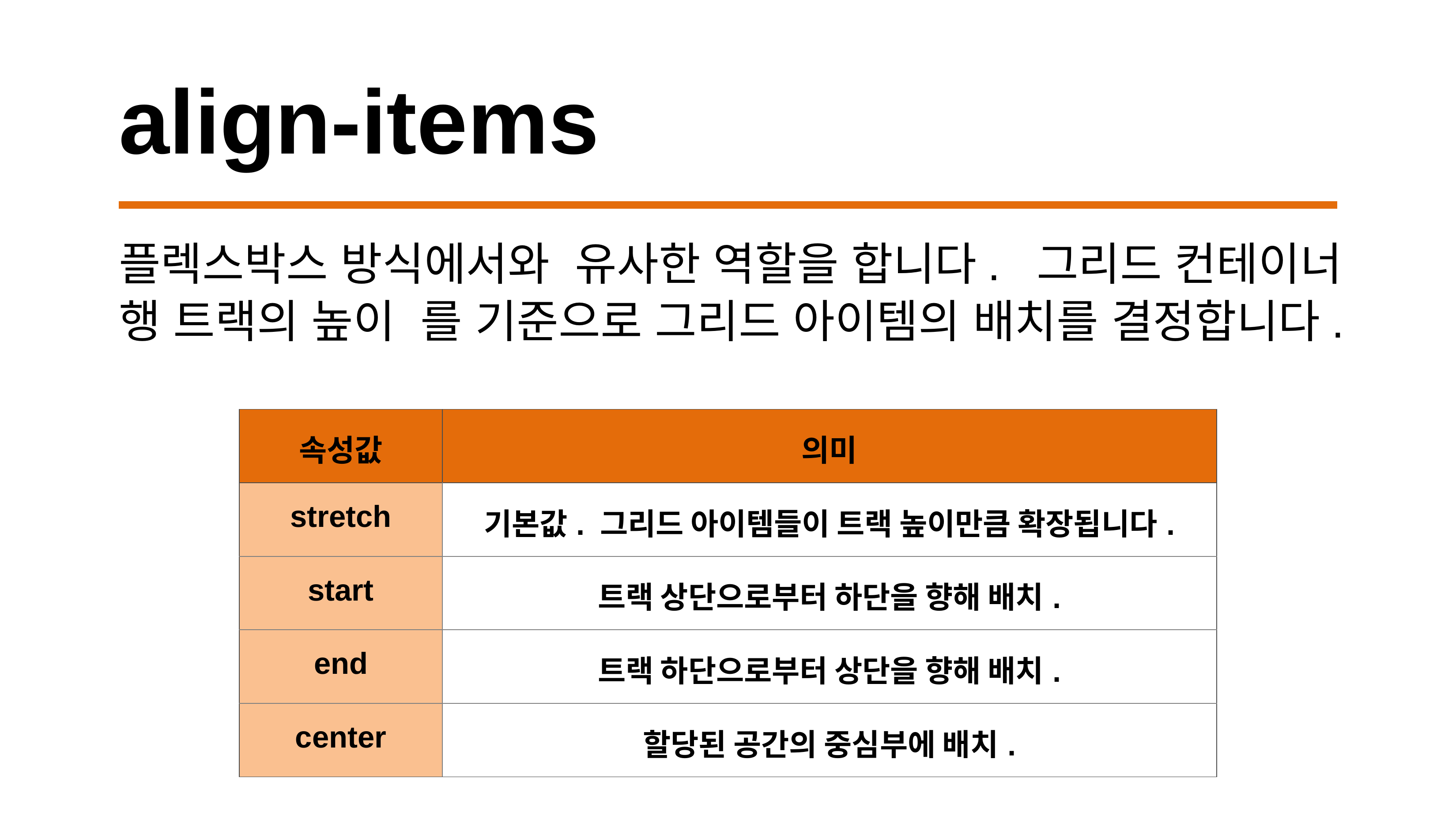

# align-items

플렉스박스 방식에서와  유사한 역할을 합니다.  그리드 컨테이너 행 트랙의 높이  를 기준으로 그리드 아이템의 배치를 결정합니다.
| 속성값 | 의미 |
| --- | --- |
| stretch | 기본값. 그리드 아이템들이 트랙 높이만큼 확장됩니다. |
| start | 트랙 상단으로부터 하단을 향해 배치. |
| end | 트랙 하단으로부터 상단을 향해 배치. |
| center | 할당된 공간의 중심부에 배치. |